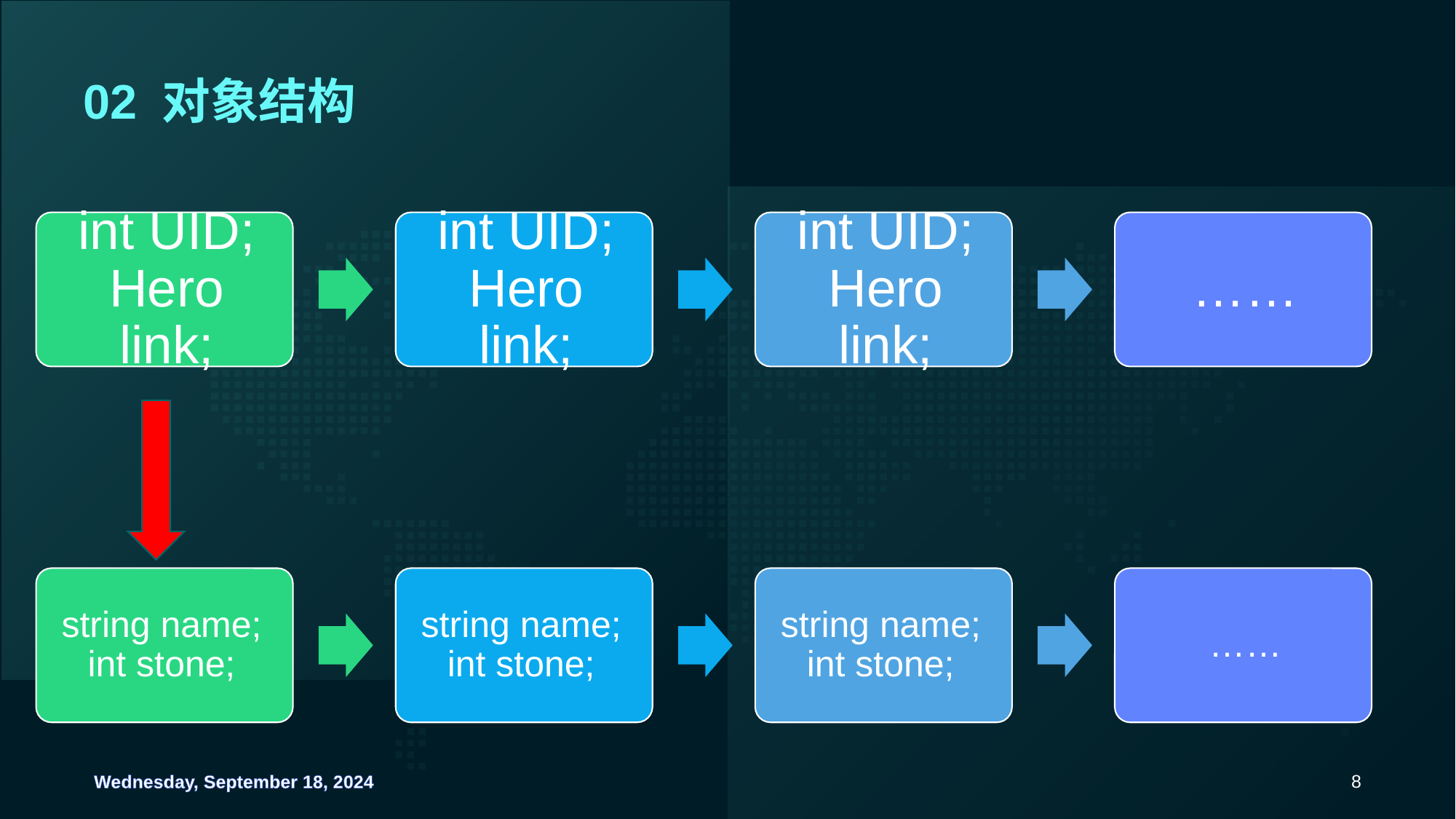

# 02 对象结构
int UID;
Hero link;

int UID;
Hero link;

int UID;
Hero link;

……

string name;
int stone;

string name;
int stone;

string name;
int stone;

……
Wednesday, September 18, 2024
8